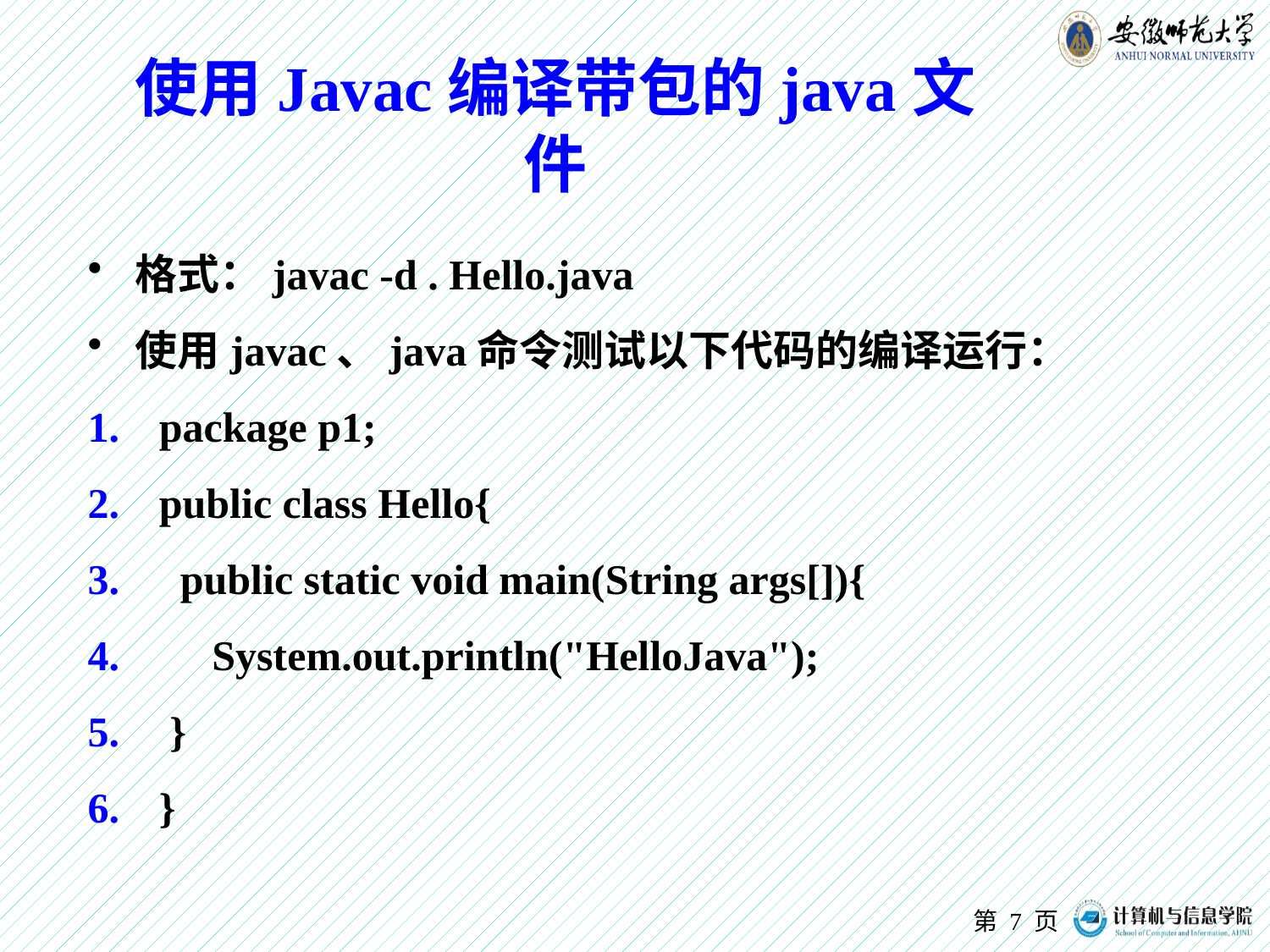

# 使用Javac编译带包的java文件
格式：javac -d . Hello.java
使用javac、java命令测试以下代码的编译运行：
package p1;
public class Hello{
  public static void main(String args[]){
     System.out.println("HelloJava");
 }
}
第 7 页